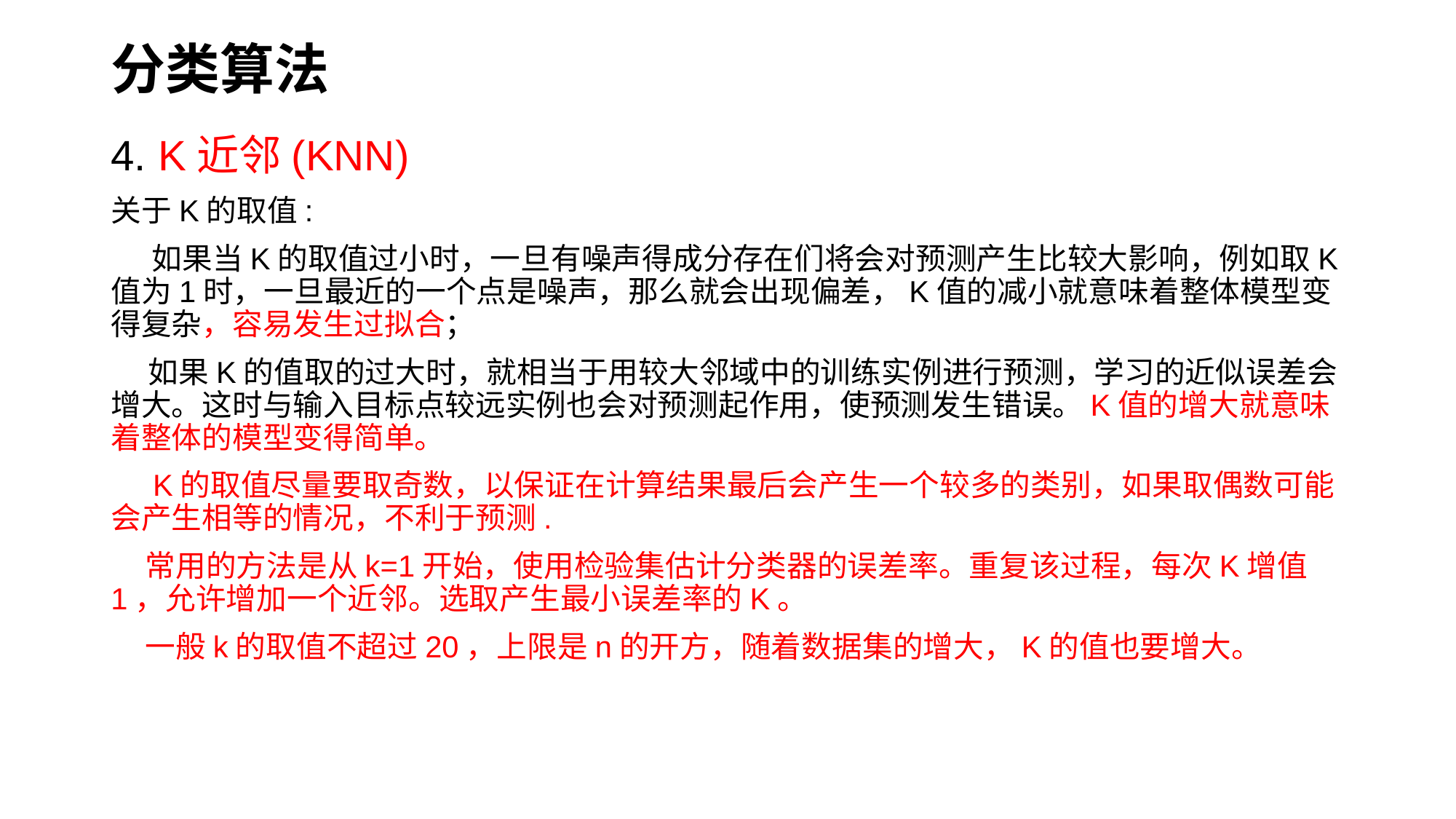

# 分类算法
4. K近邻(KNN)
关于K的取值:
     如果当K的取值过小时，一旦有噪声得成分存在们将会对预测产生比较大影响，例如取K值为1时，一旦最近的一个点是噪声，那么就会出现偏差，K值的减小就意味着整体模型变得复杂，容易发生过拟合；
　 如果K的值取的过大时，就相当于用较大邻域中的训练实例进行预测，学习的近似误差会增大。这时与输入目标点较远实例也会对预测起作用，使预测发生错误。K值的增大就意味着整体的模型变得简单。
     K的取值尽量要取奇数，以保证在计算结果最后会产生一个较多的类别，如果取偶数可能会产生相等的情况，不利于预测.
    常用的方法是从k=1开始，使用检验集估计分类器的误差率。重复该过程，每次K增值1，允许增加一个近邻。选取产生最小误差率的K。
    一般k的取值不超过20，上限是n的开方，随着数据集的增大，K的值也要增大。